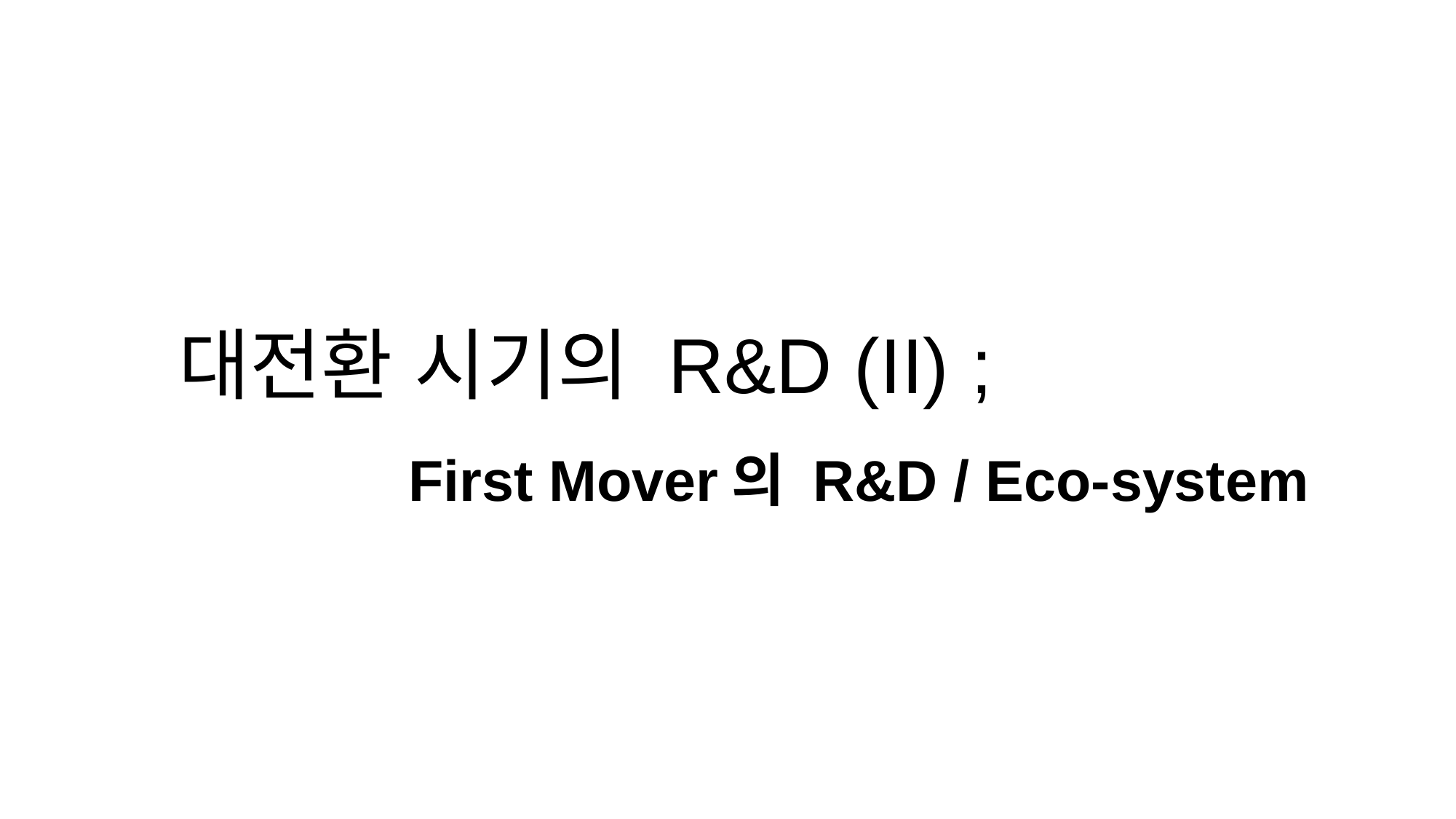

# 대전환 시기의 R&D (II) ; First Mover의 R&D / Eco-system